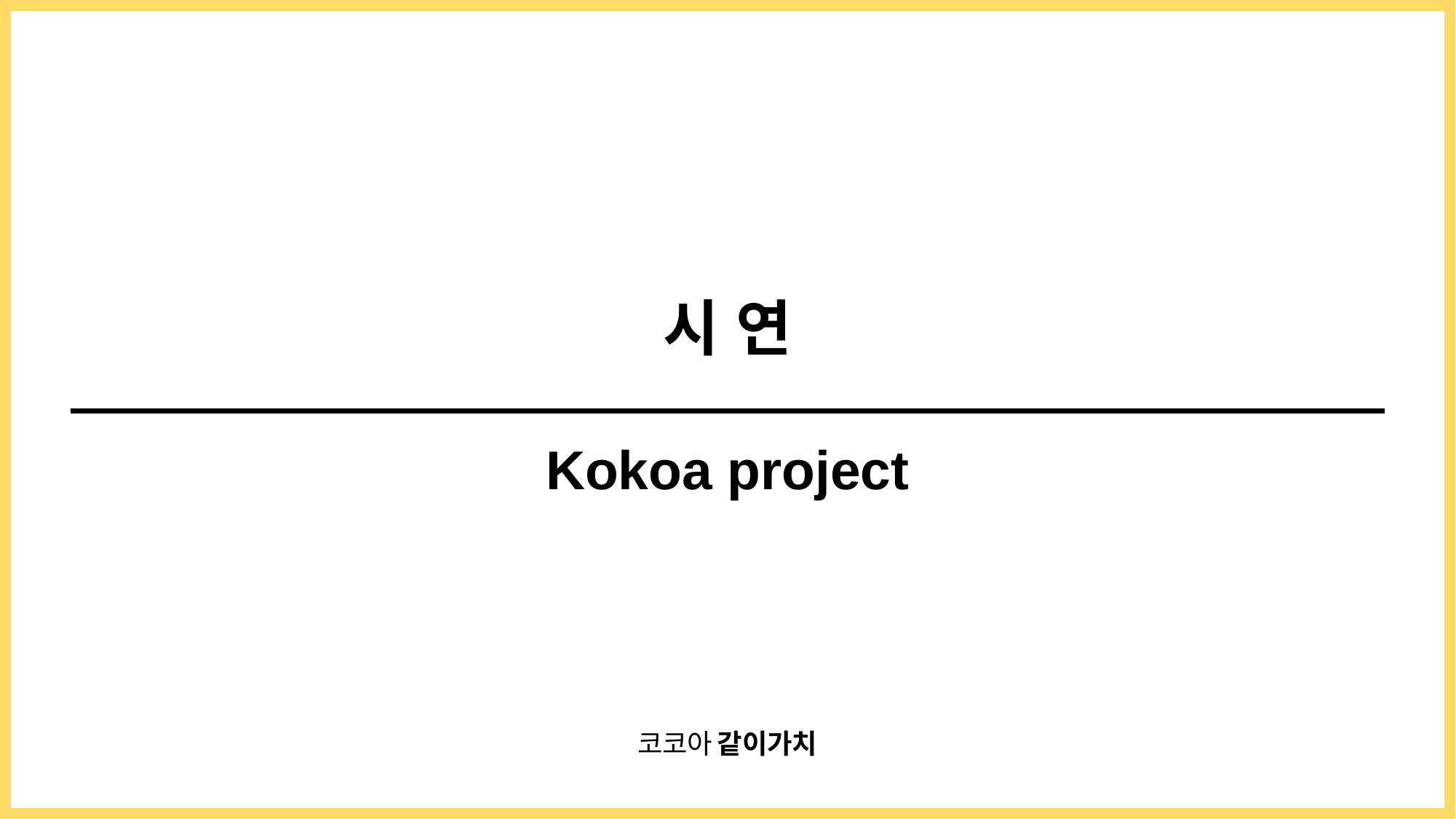

#
시 연
Kokoa project

코코아 같이가치